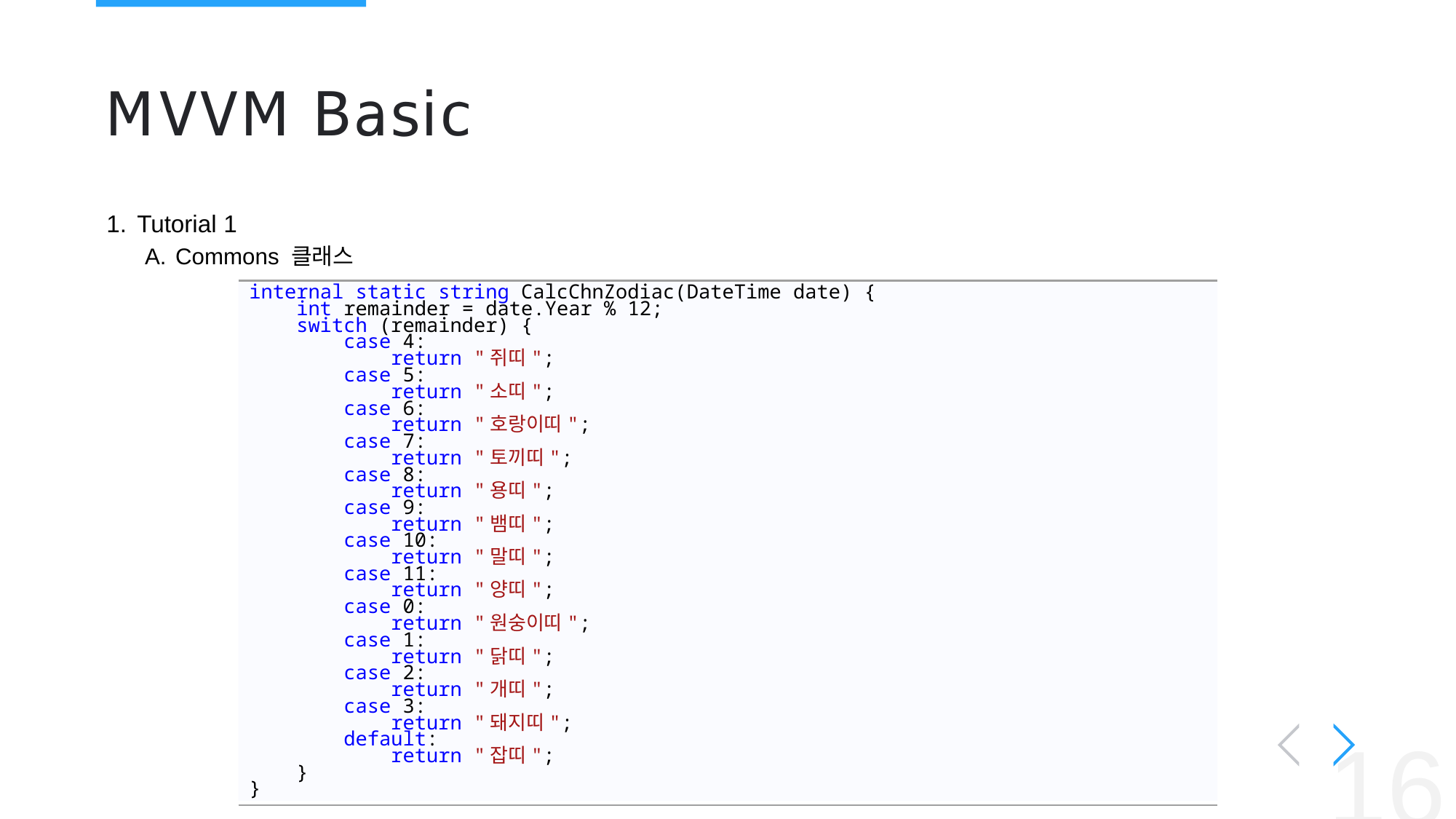

# MVVM Basic
Tutorial 1
Commons 클래스
internal static string CalcChnZodiac(DateTime date) {
    int remainder = date.Year % 12;
    switch (remainder) {
        case 4:
            return "쥐띠";
        case 5:
            return "소띠";
        case 6:
            return "호랑이띠";
        case 7:
            return "토끼띠";
        case 8:
            return "용띠";
        case 9:
            return "뱀띠";
        case 10:
            return "말띠";
        case 11:
            return "양띠";
        case 0:
            return "원숭이띠";
        case 1:
            return "닭띠";
        case 2:
            return "개띠";
        case 3:
            return "돼지띠";
        default:
            return "잡띠";
    }
}
16